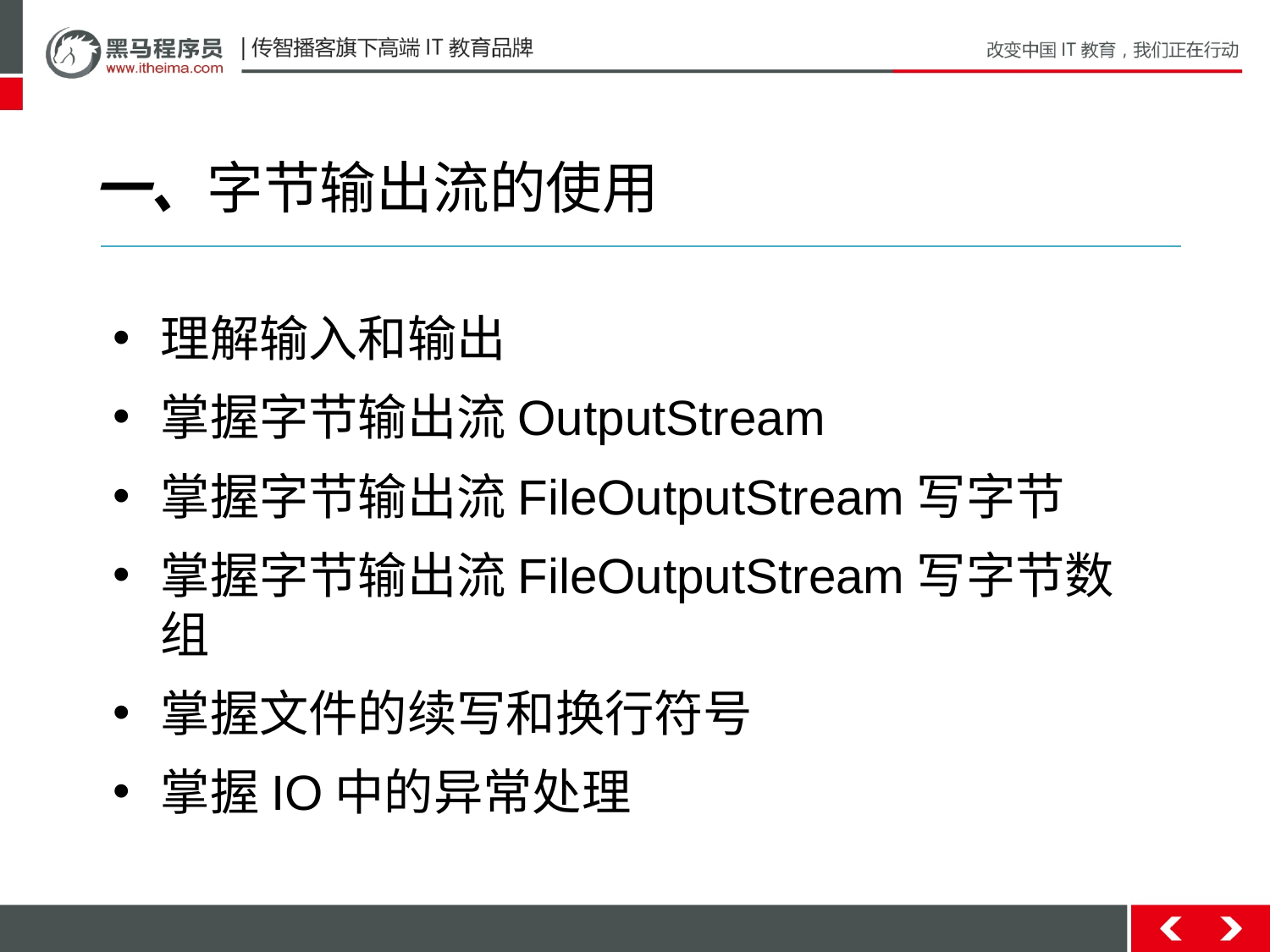

一、字节输出流的使用
理解输入和输出
掌握字节输出流OutputStream
掌握字节输出流FileOutputStream写字节
掌握字节输出流FileOutputStream写字节数组
掌握文件的续写和换行符号
掌握IO中的异常处理